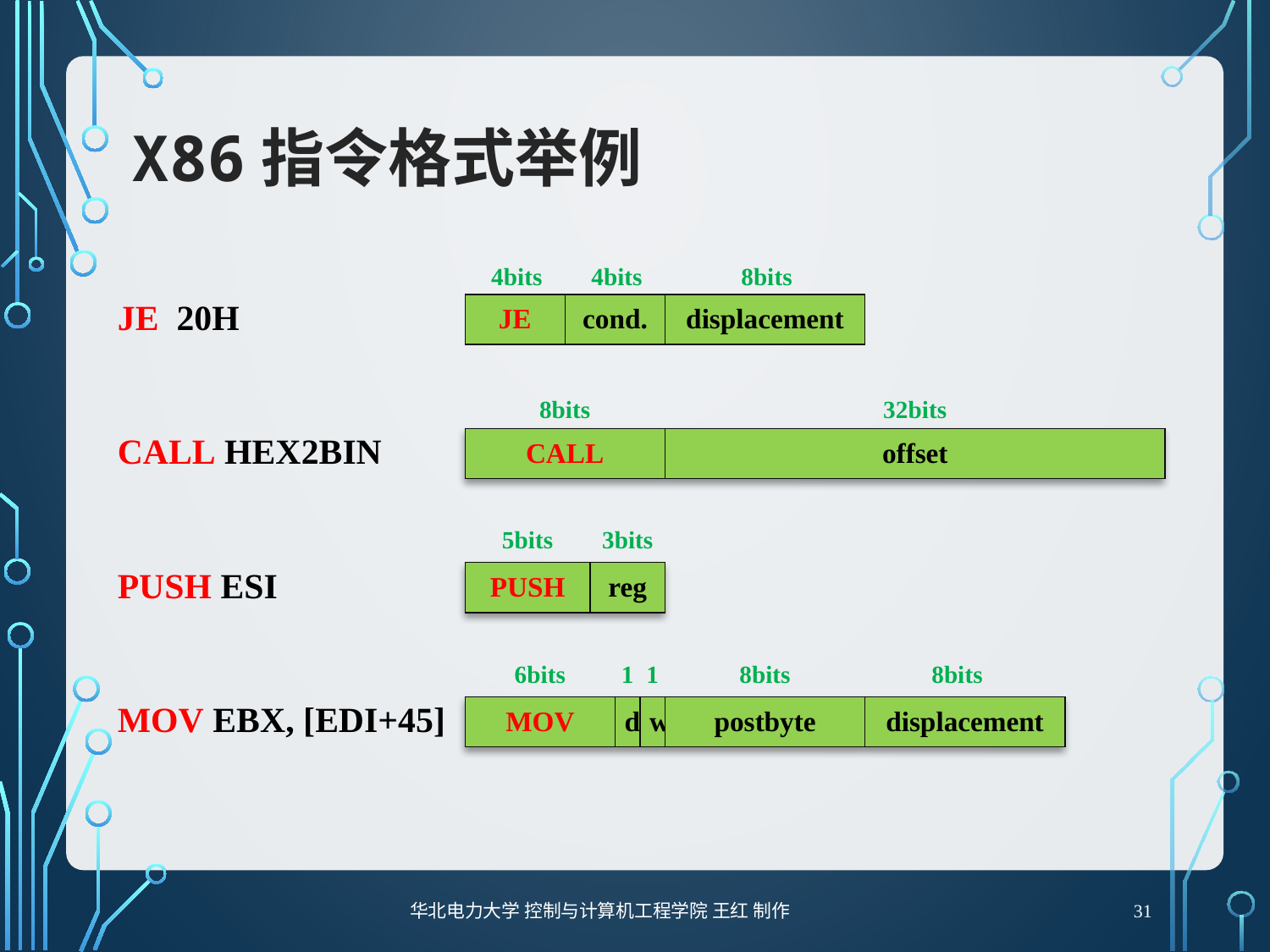

# X86指令格式举例
| 4bits | 4bits | 8bits |
| --- | --- | --- |
| JE | cond. | displacement |
| --- | --- | --- |
JE  20H
| 8bits | 32bits |
| --- | --- |
| CALL | offset |
| --- | --- |
CALL HEX2BIN
| 5bits | 3bits |
| --- | --- |
| PUSH | reg |
| --- | --- |
PUSH ESI
| 6bits | 1 | 1 | 8bits | 8bits |
| --- | --- | --- | --- | --- |
| MOV | d | w | postbyte | displacement |
| --- | --- | --- | --- | --- |
MOV EBX, [EDI+45]
31
华北电力大学 控制与计算机工程学院 王红 制作